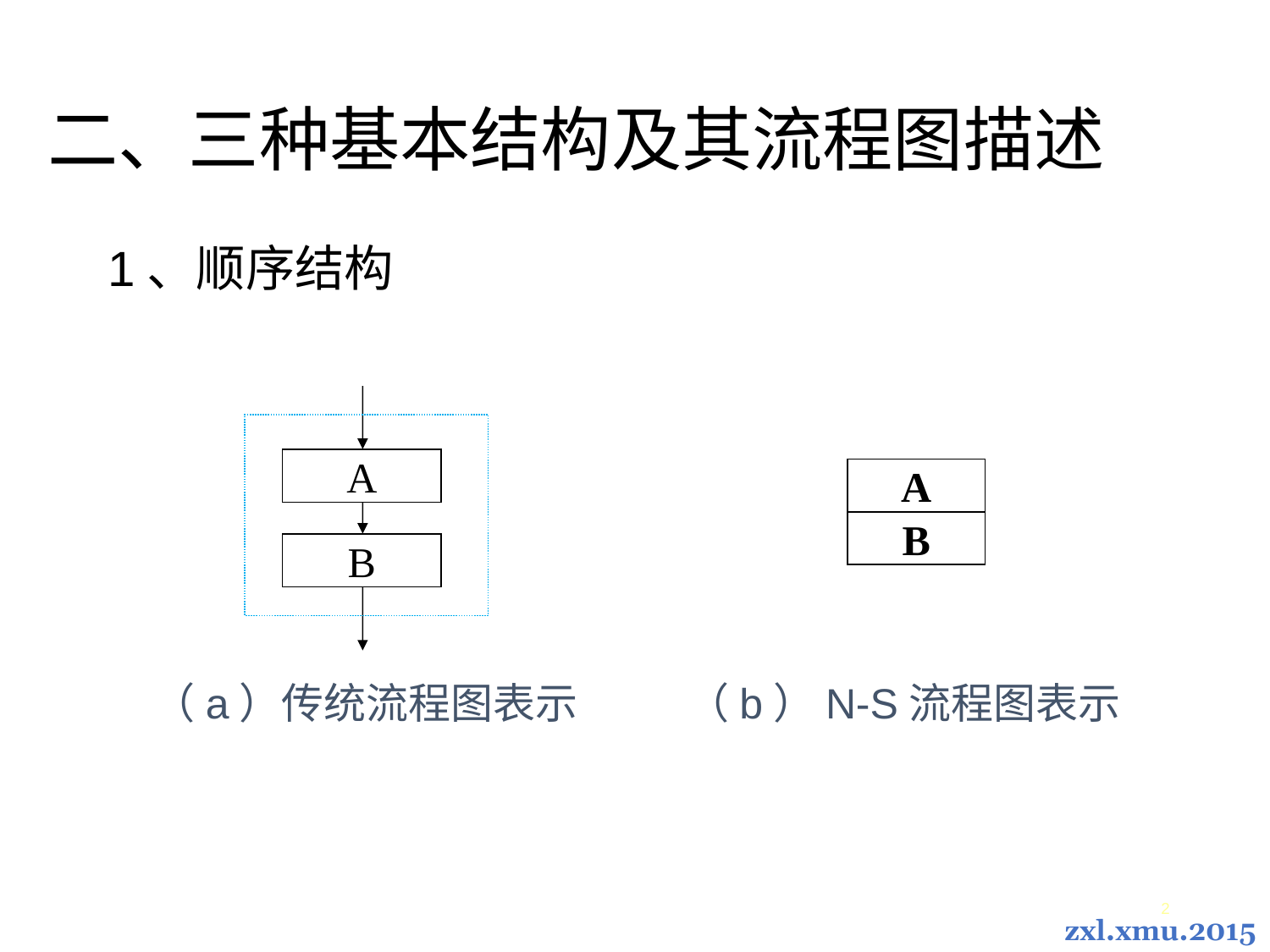

# 二、三种基本结构及其流程图描述
1、顺序结构

A

B

A
B
（a）传统流程图表示
（b）N-S流程图表示
2